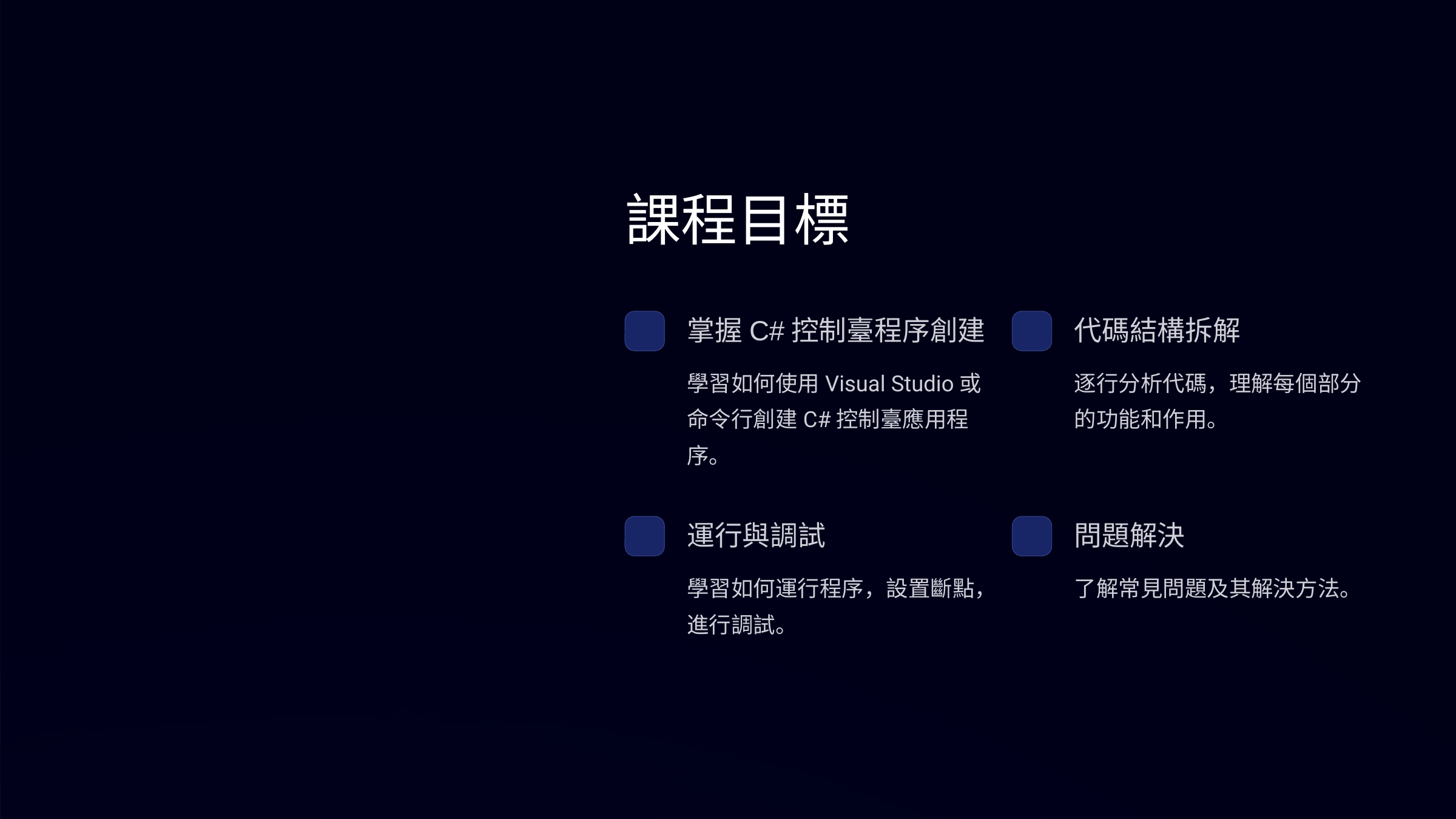

課程目標

掌握C#控制臺程序創建

代碼結構拆解
學習如何使用Visual Studio或命令行創建C#控制臺應用程序。
逐行分析代碼，理解每個部分的功能和作用。

運行與調試

問題解決
學習如何運行程序，設置斷點，進行調試。
了解常見問題及其解決方法。